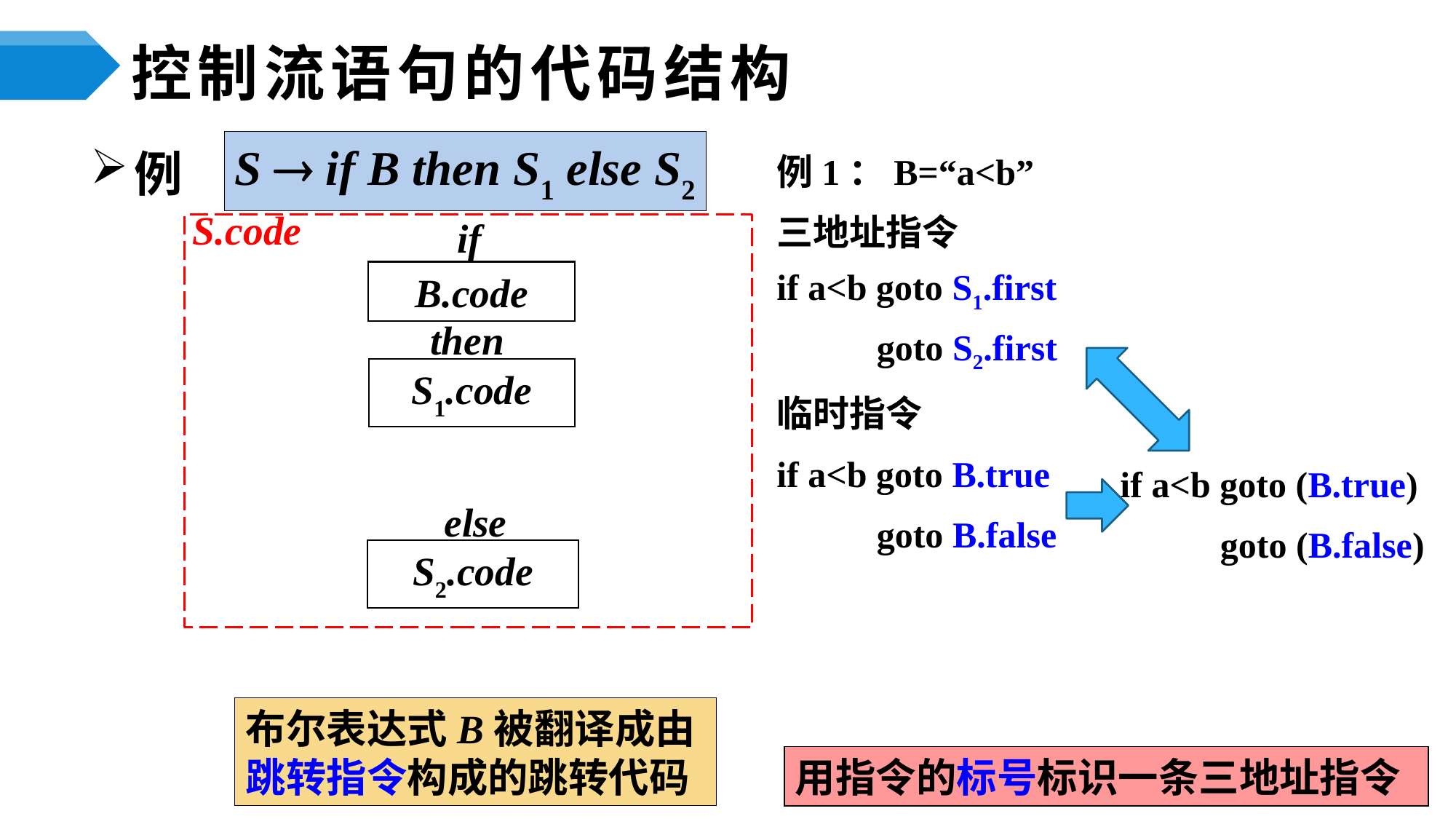

# 控制流语句的代码结构
例

S → if B then S1 else S2
例1：B=“a<b”
三地址指令
if a<b goto S1.first
           goto S2.first
临时指令
if a<b goto B.true
           goto B.false

S.code
if

B.code
then
S1.code
else
S2.code

if a<b goto (B.true)
           goto (B.false)

布尔表达式B被翻译成由跳转指令构成的跳转代码
用指令的标号标识一条三地址指令